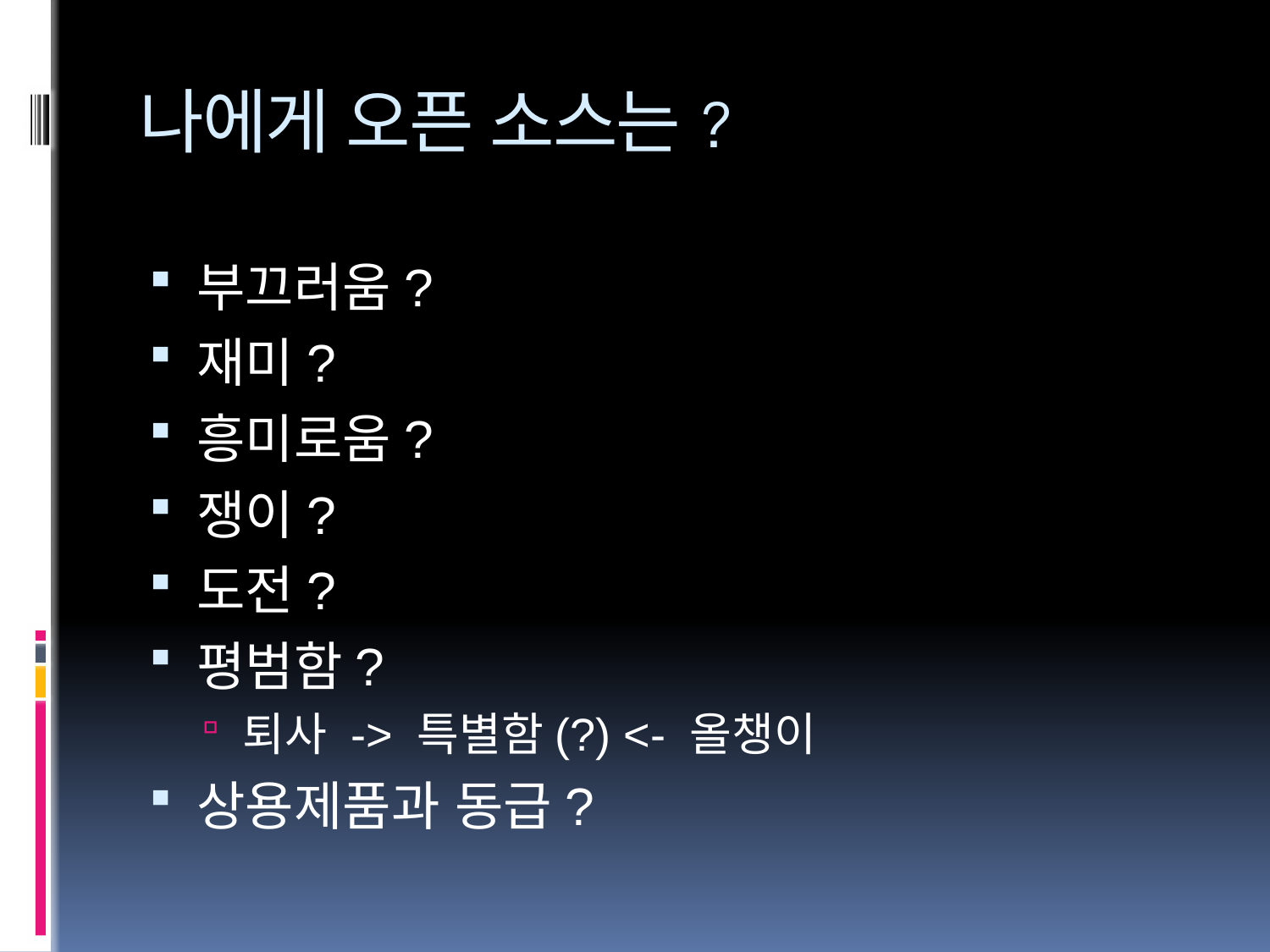

# 나에게 오픈 소스는?
부끄러움?
재미?
흥미로움?
쟁이?
도전?
평범함?
퇴사 -> 특별함(?) <- 올챙이
상용제품과 동급?